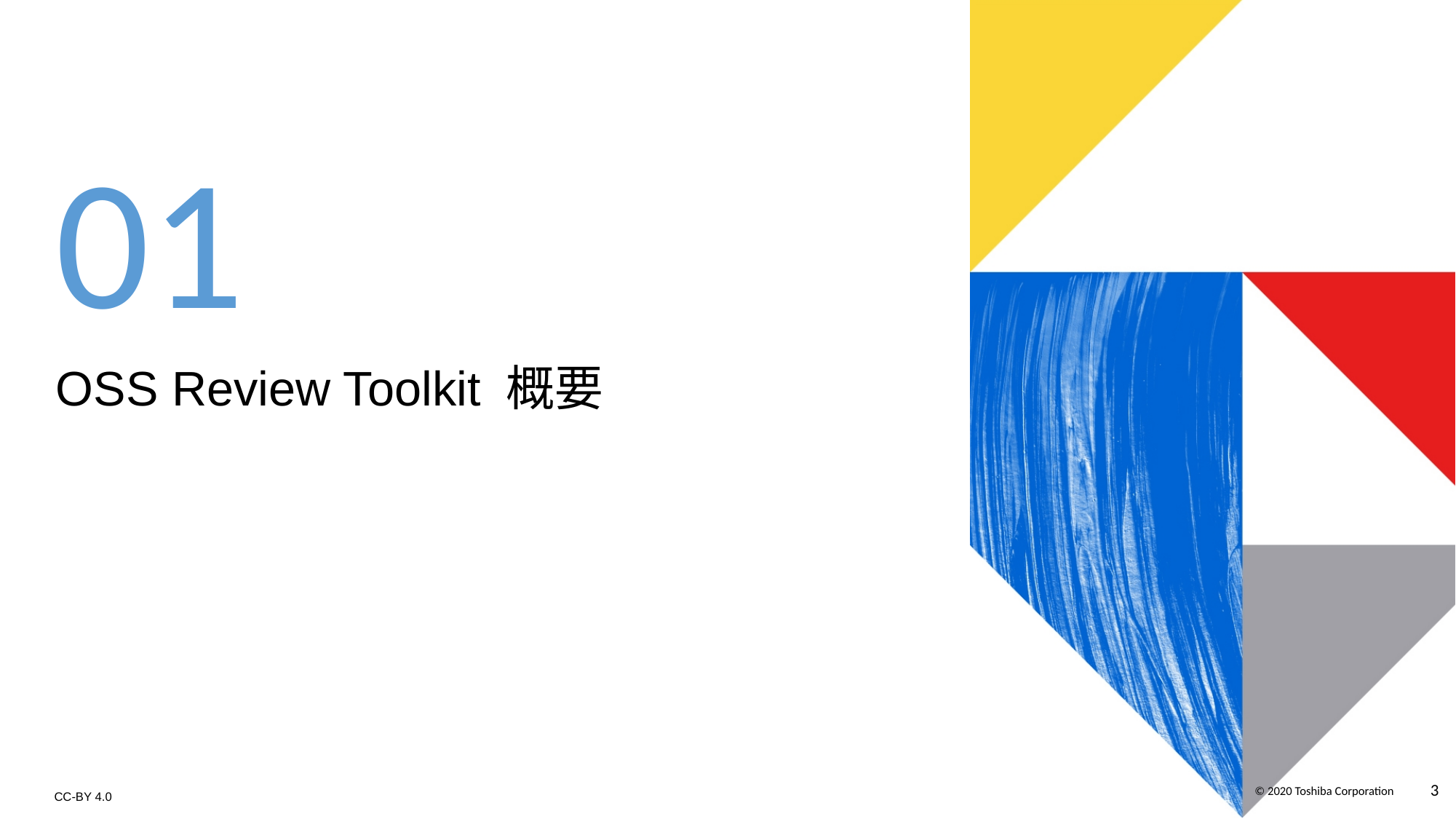

01
# OSS Review Toolkit 概要

CC-BY 4.0